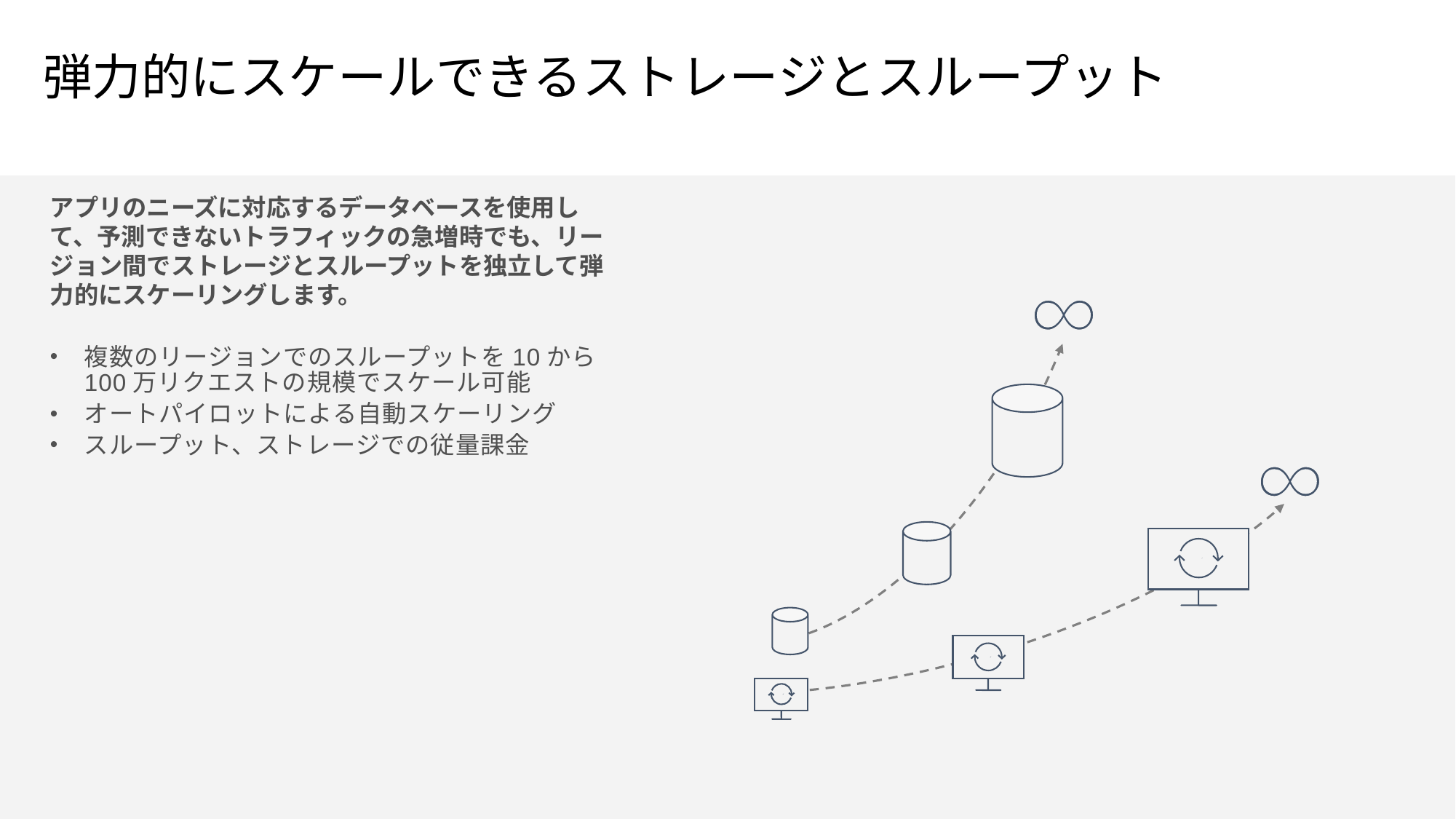

# 弾力的にスケールできるストレージとスループット

アプリのニーズに対応するデータベースを使用して、予測できないトラフィックの急増時でも、リージョン間でストレージとスループットを独立して弾力的にスケーリングします。

複数のリージョンでのスループットを10から100万リクエストの規模でスケール可能
オートパイロットによる自動スケーリング
スループット、ストレージでの従量課金